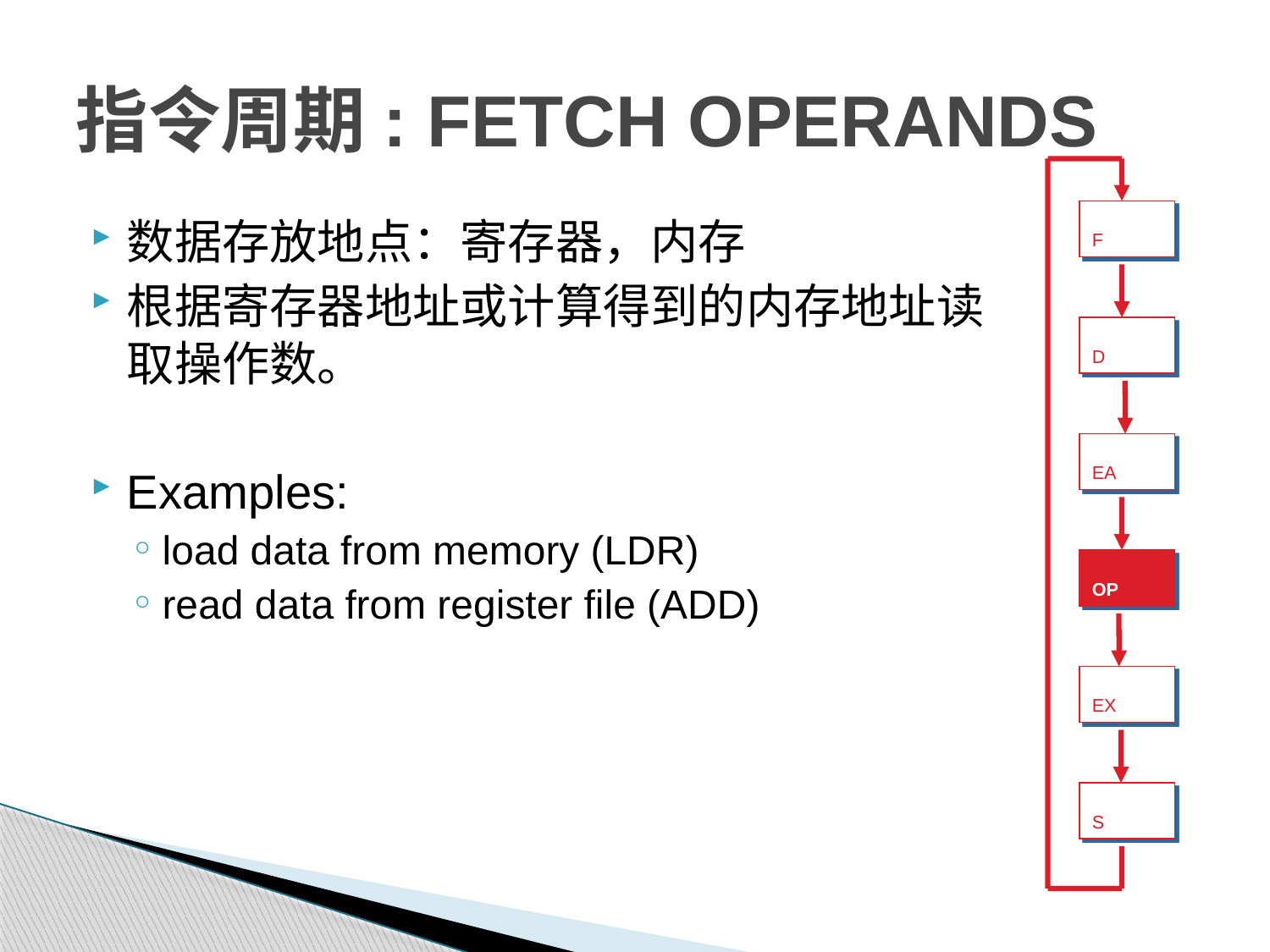

# 指令周期: FETCH OPERANDS

F
数据存放地点：寄存器，内存
根据寄存器地址或计算得到的内存地址读取操作数。

Examples:
load data from memory (LDR)
read data from register file (ADD)

D

EA

OP

EX

S